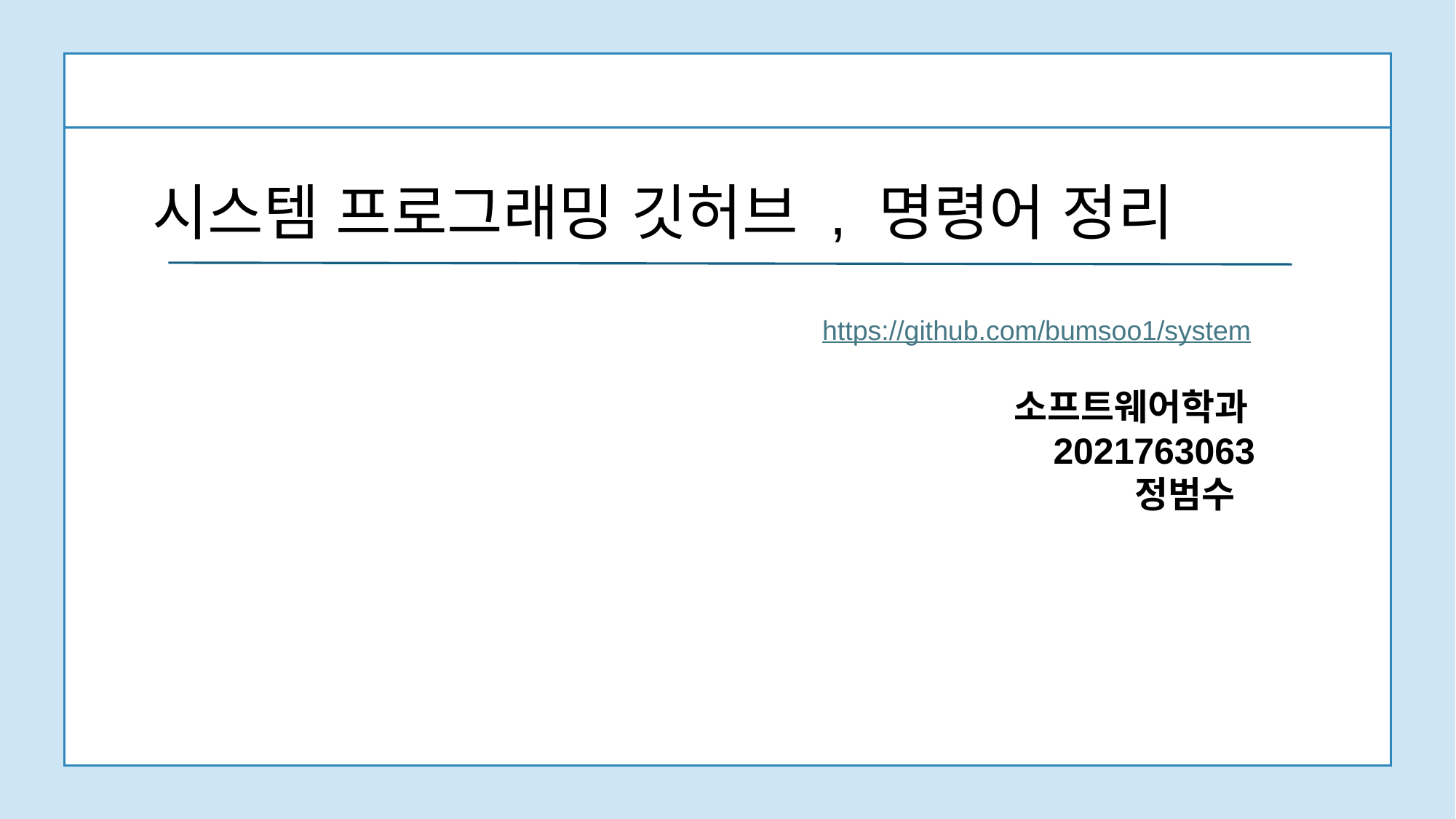

시스템 프로그래밍 깃허브 , 명령어 정리
https://github.com/bumsoo1/system
소프트웨어학과
   2021763063
           정범수